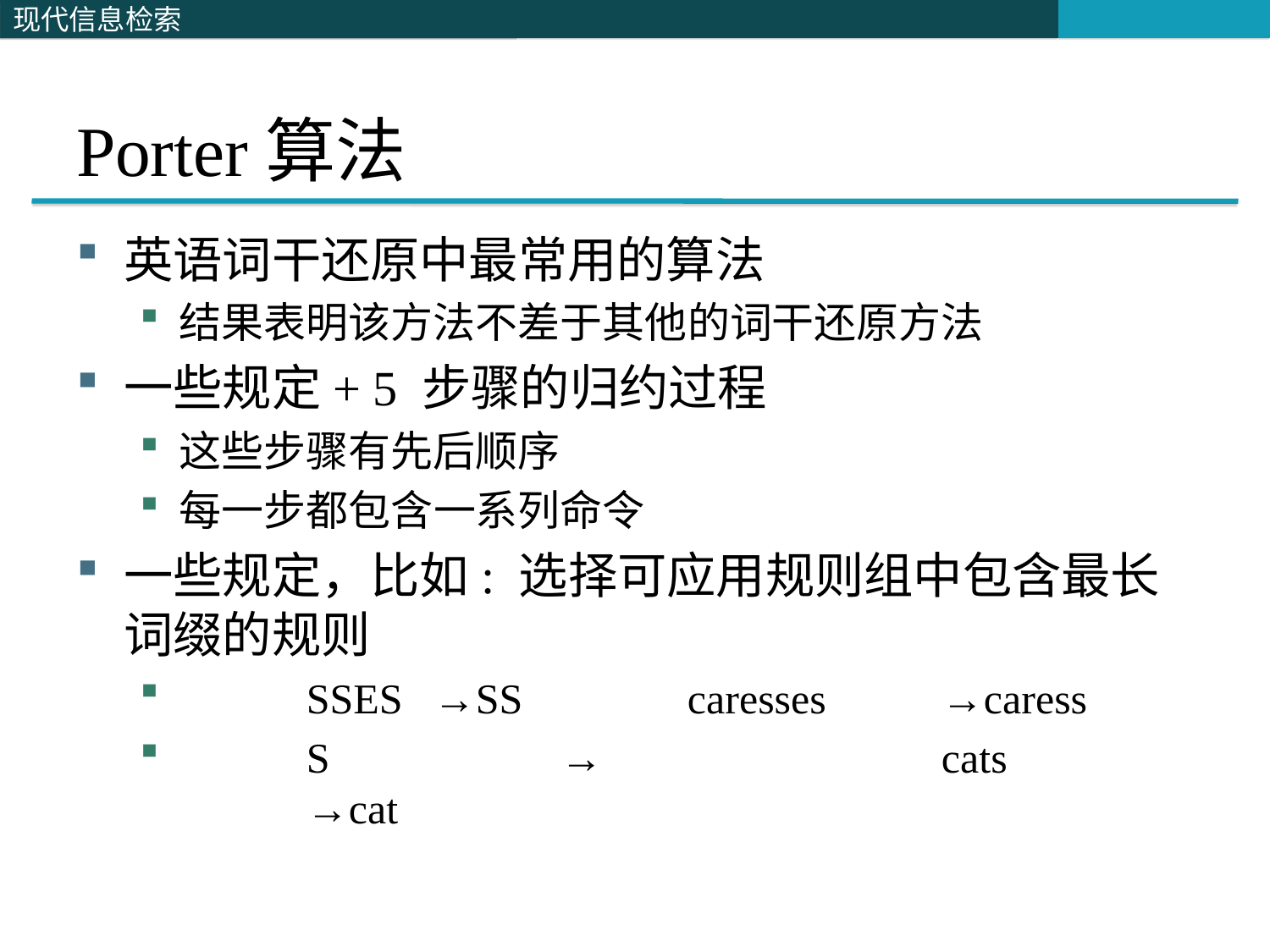

# Porter算法
英语词干还原中最常用的算法
结果表明该方法不差于其他的词干还原方法
一些规定+ 5 步骤的归约过程
这些步骤有先后顺序
每一步都包含一系列命令
一些规定，比如: 选择可应用规则组中包含最长词缀的规则
	SSES	→SS		caresses	→caress
	S		→			cats		→cat